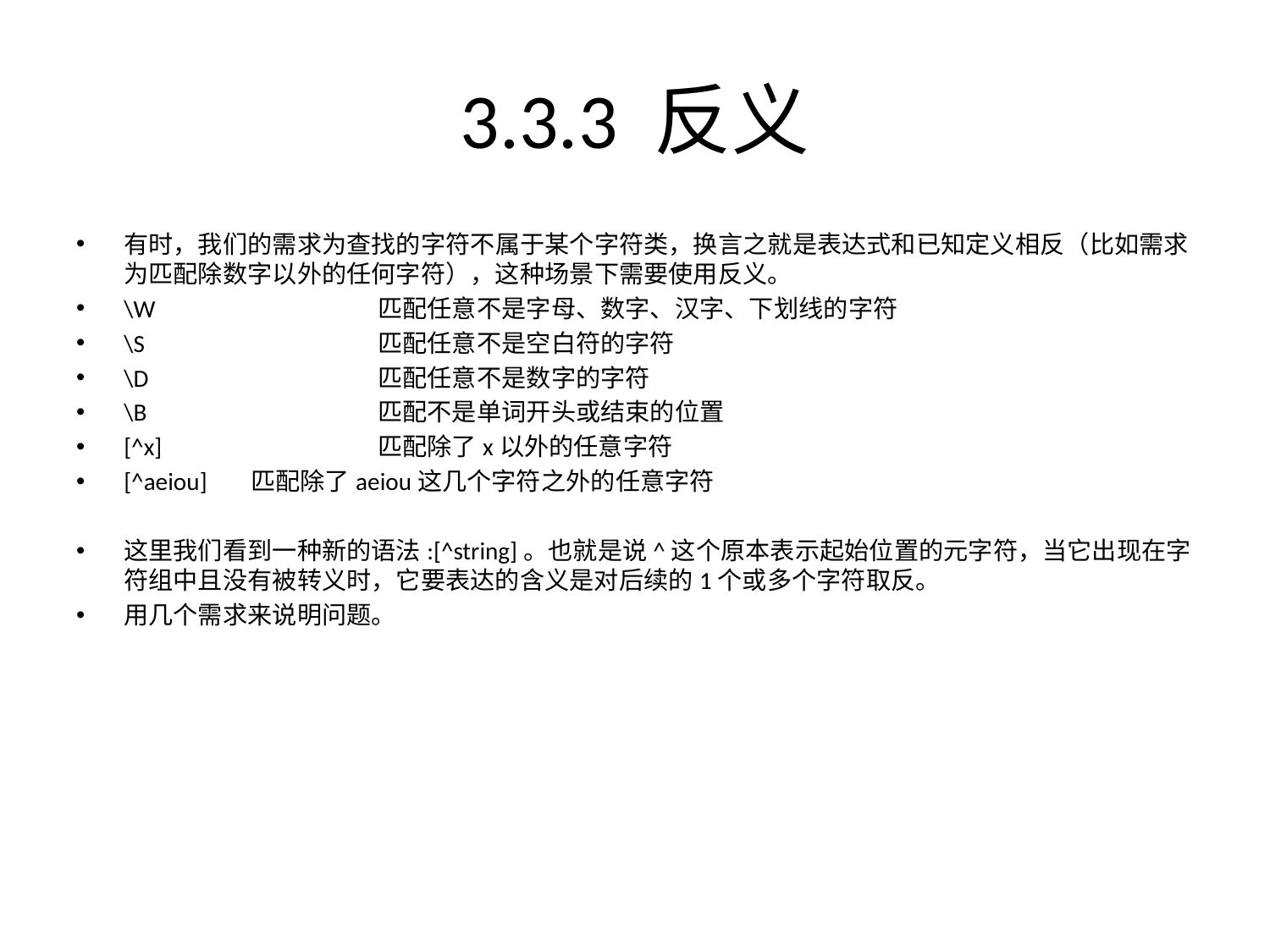

# 3.3.3 反义
有时，我们的需求为查找的字符不属于某个字符类，换言之就是表达式和已知定义相反（比如需求为匹配除数字以外的任何字符），这种场景下需要使用反义。
\W		匹配任意不是字母、数字、汉字、下划线的字符
\S		匹配任意不是空白符的字符
\D		匹配任意不是数字的字符
\B		匹配不是单词开头或结束的位置
[^x]		匹配除了x以外的任意字符
[^aeiou]	匹配除了aeiou这几个字符之外的任意字符

这里我们看到一种新的语法:[^string]。也就是说^这个原本表示起始位置的元字符，当它出现在字符组中且没有被转义时，它要表达的含义是对后续的1个或多个字符取反。
用几个需求来说明问题。